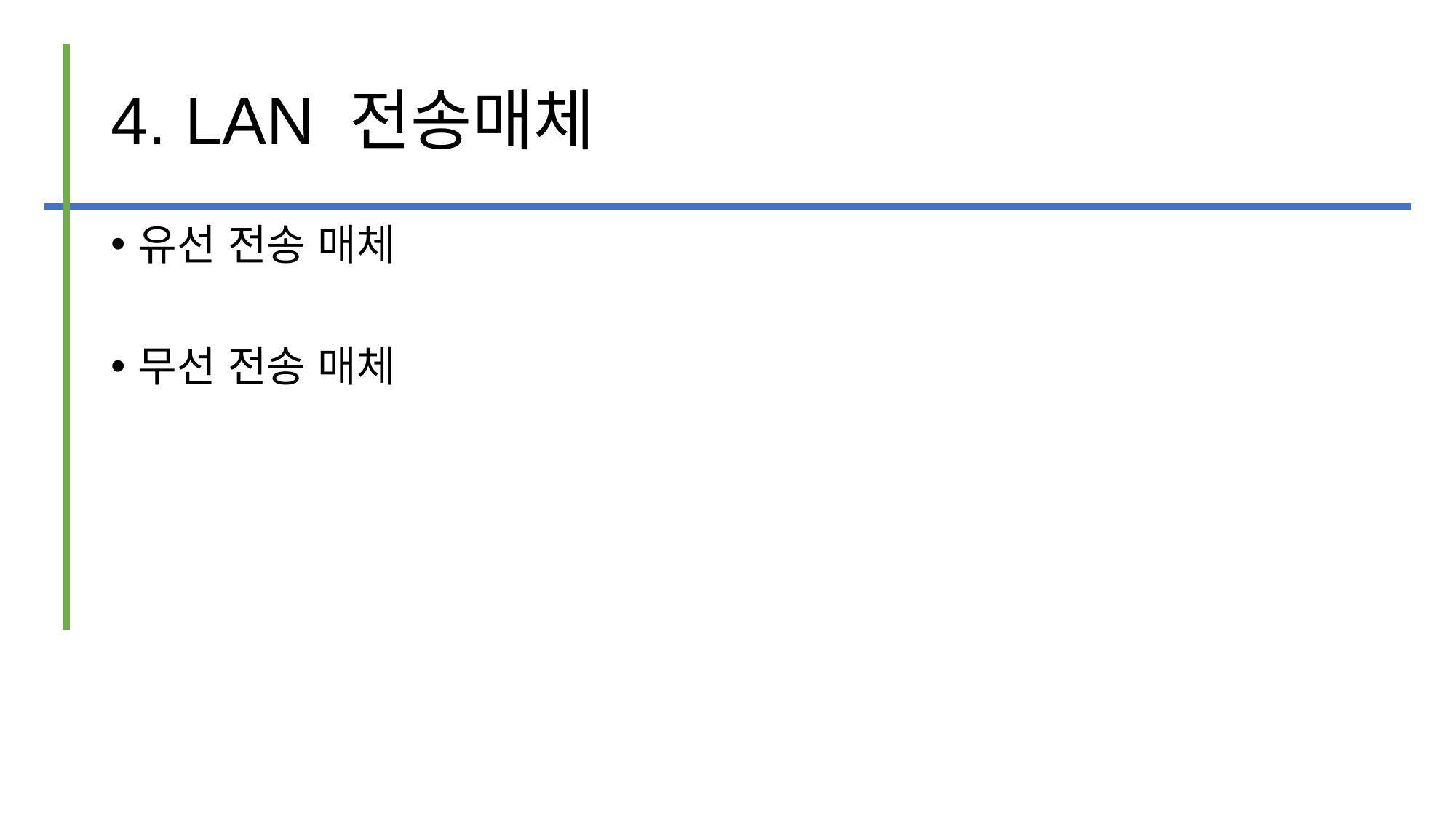

# 4. LAN 전송매체
유선 전송 매체

무선 전송 매체